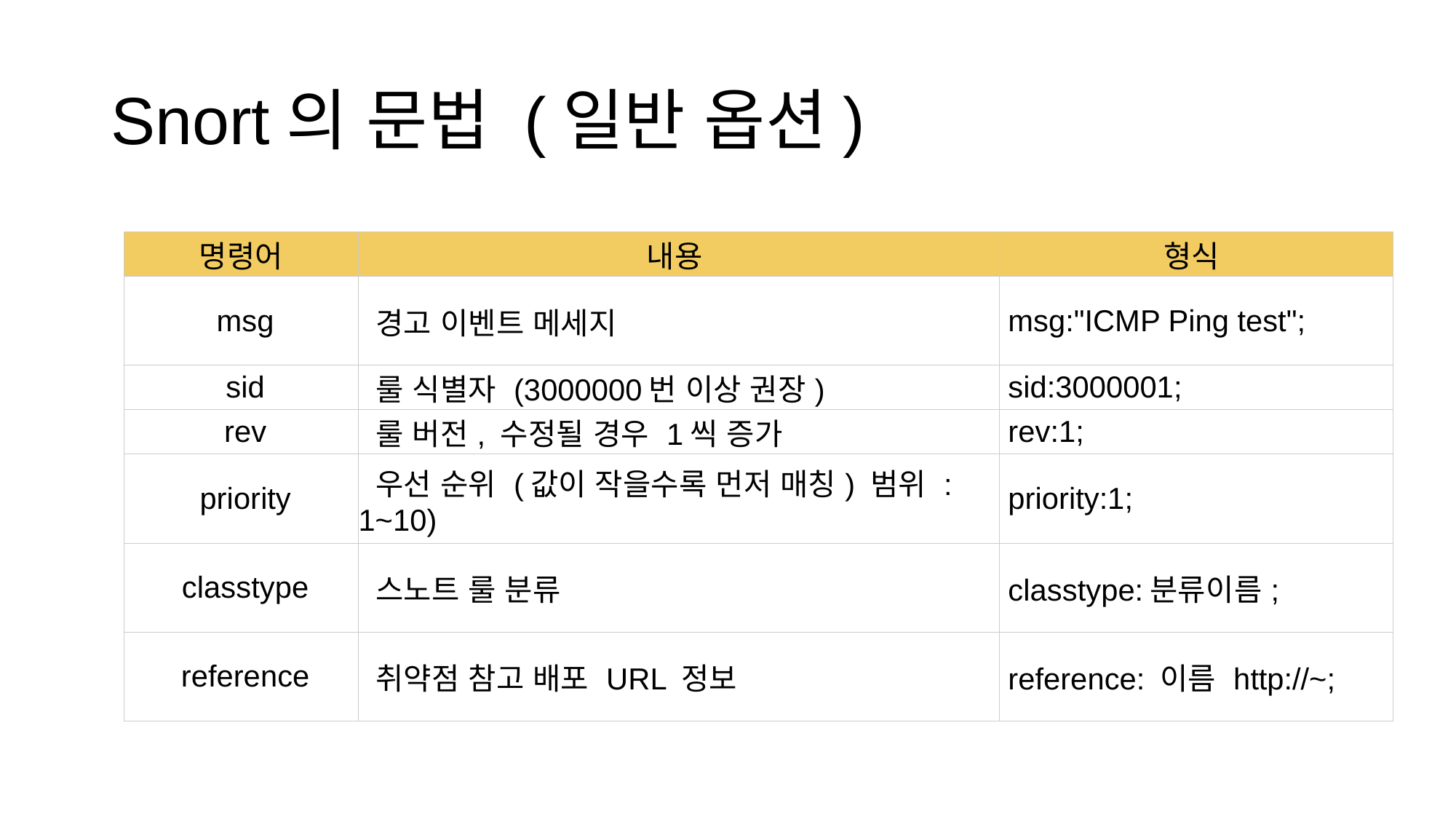

# Snort의 문법 (일반 옵션)
| 명령어 | 내용 | 형식 |
| --- | --- | --- |
| msg | 경고 이벤트 메세지 | msg:"ICMP Ping test"; |
| sid | 룰 식별자 (3000000번 이상 권장) | sid:3000001; |
| rev | 룰 버전, 수정될 경우 1씩 증가 | rev:1; |
| priority | 우선 순위 (값이 작을수록 먼저 매칭) 범위 : 1~10) | priority:1; |
| classtype | 스노트 룰 분류 | classtype:분류이름; |
| reference | 취약점 참고 배포 URL 정보 | reference: 이름 http://~; |